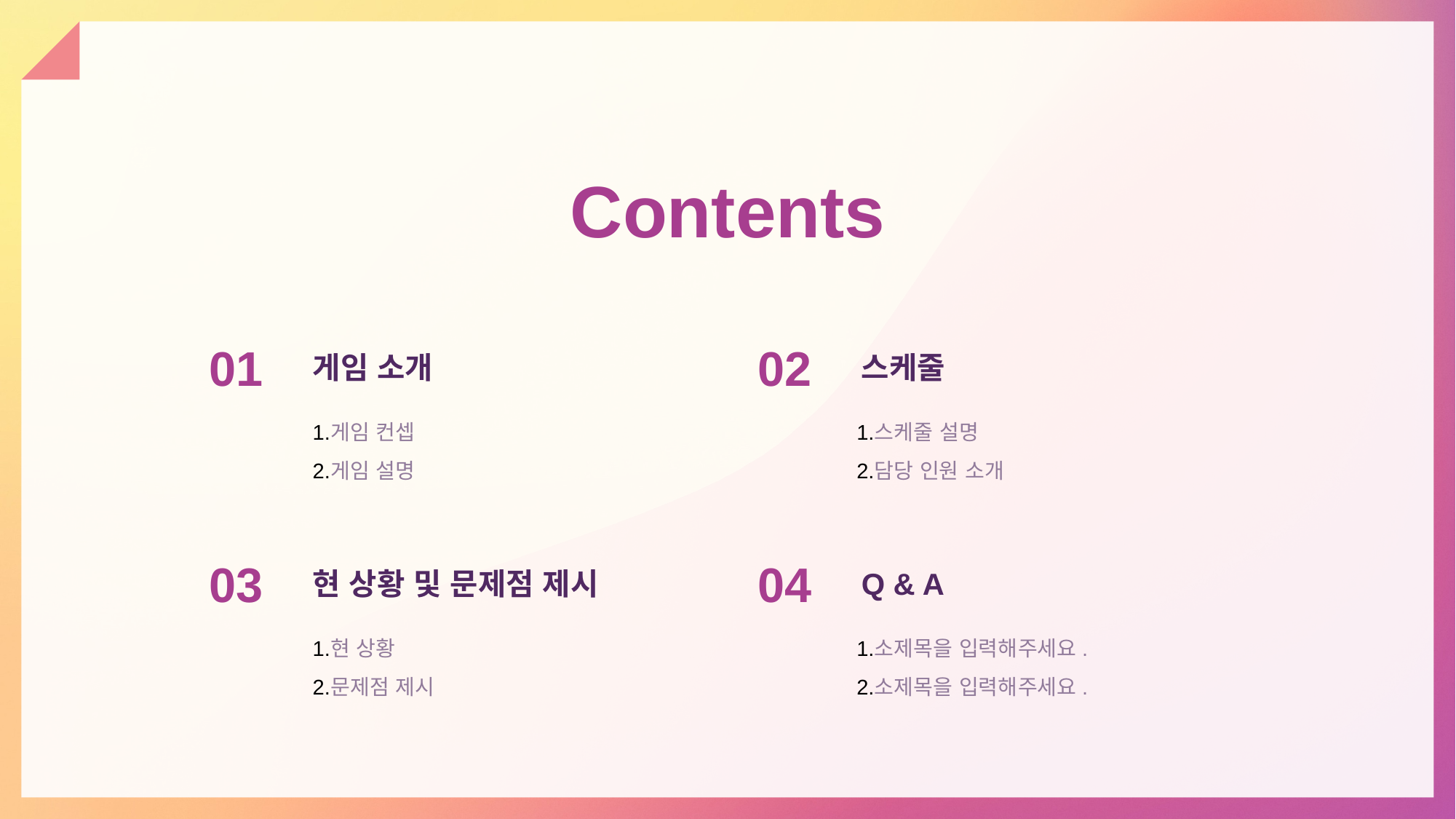

# Contents
01
02
게임 소개
스케줄
게임 컨셉
게임 설명
스케줄 설명
담당 인원 소개
03
04
현 상황 및 문제점 제시
Q & A
현 상황
문제점 제시
소제목을 입력해주세요.
소제목을 입력해주세요.